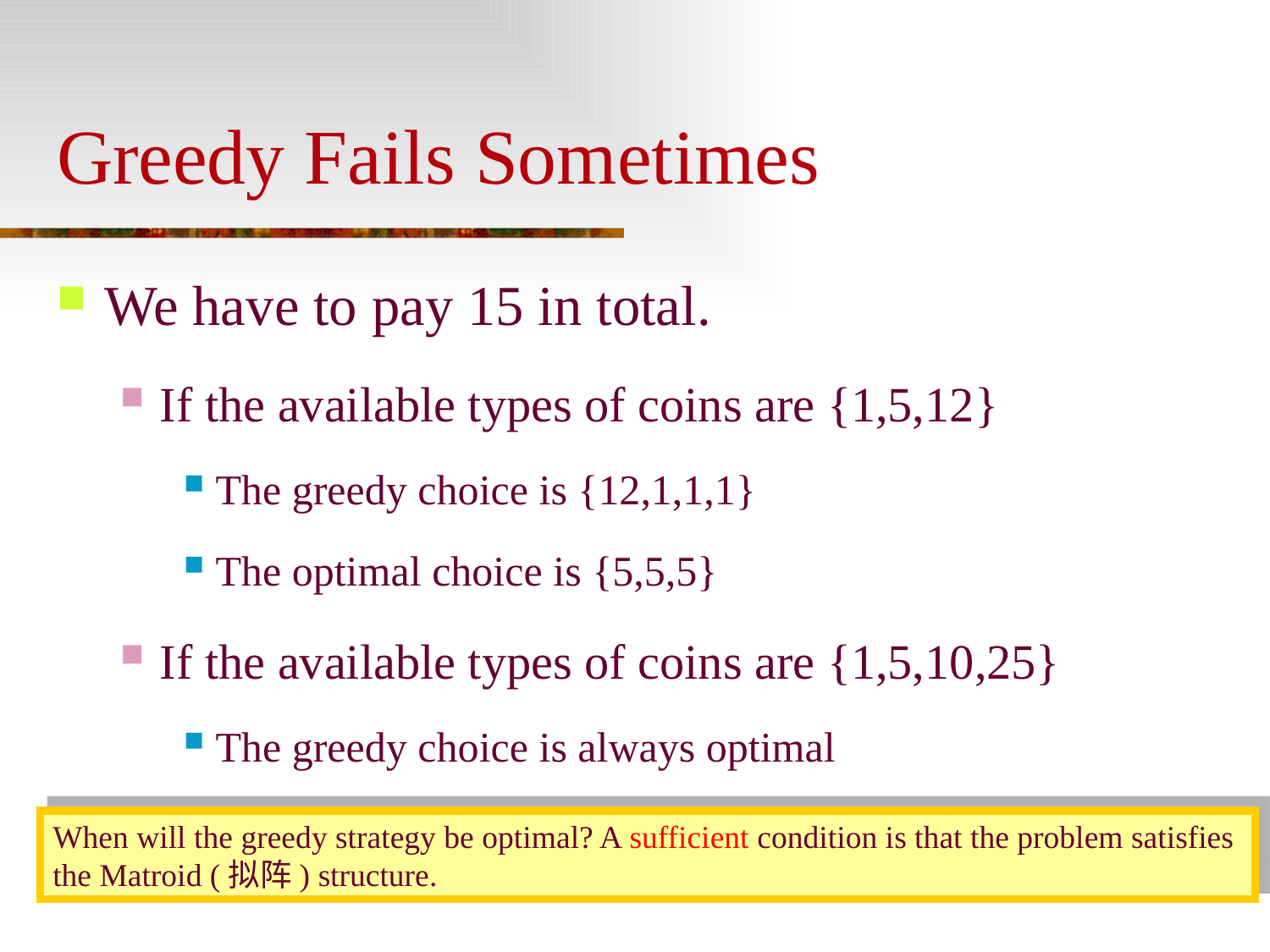

# Greedy Fails Sometimes
We have to pay 15 in total.
If the available types of coins are {1,5,12}
The greedy choice is {12,1,1,1}
The optimal choice is {5,5,5}
If the available types of coins are {1,5,10,25}
The greedy choice is always optimal
When will the greedy strategy be optimal? A sufficient condition is that the problem satisfies the Matroid (拟阵) structure.